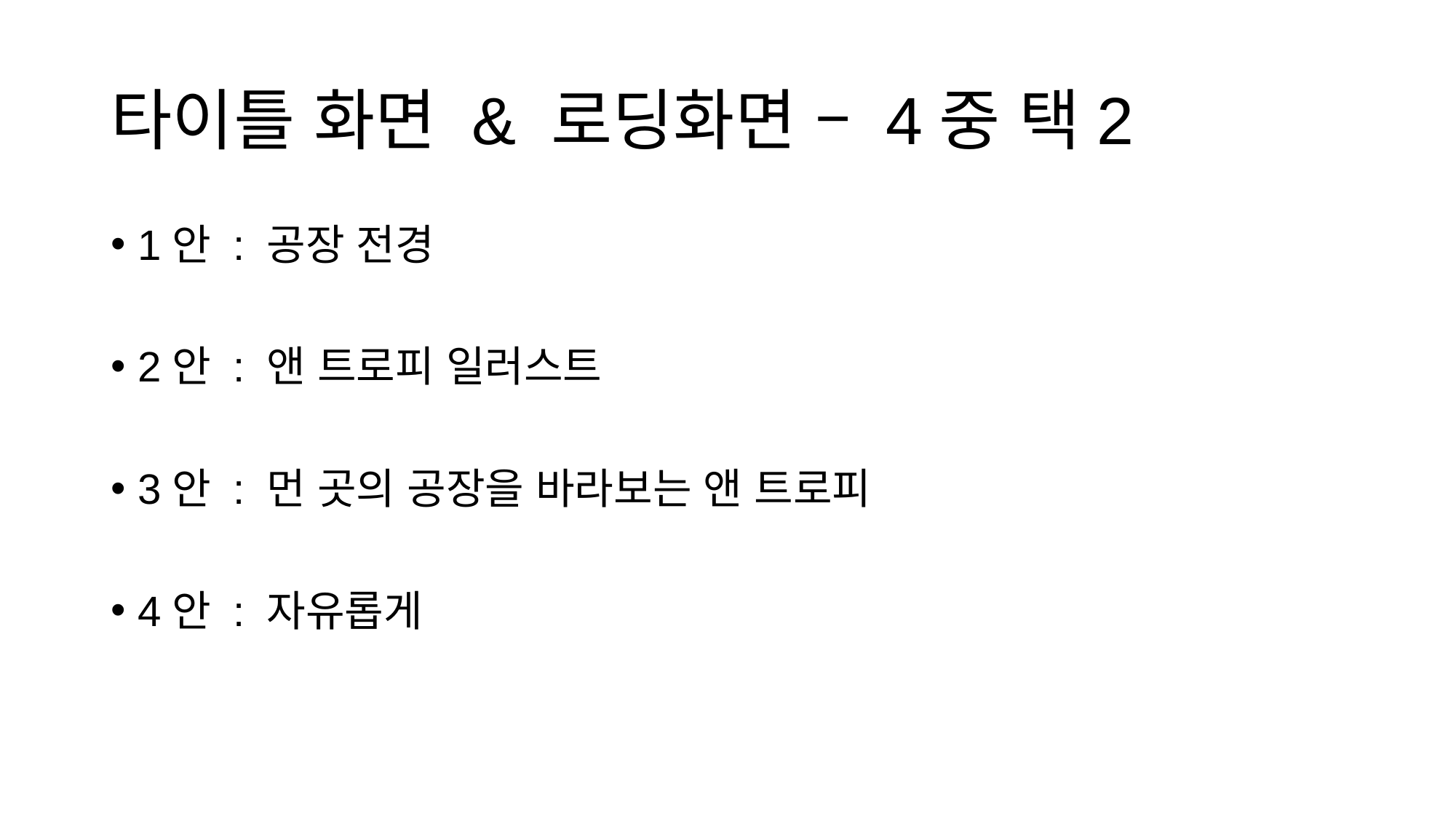

# 타이틀 화면 & 로딩화면 – 4중 택2
1안 : 공장 전경

2안 : 앤 트로피 일러스트

3안 : 먼 곳의 공장을 바라보는 앤 트로피

4안 : 자유롭게